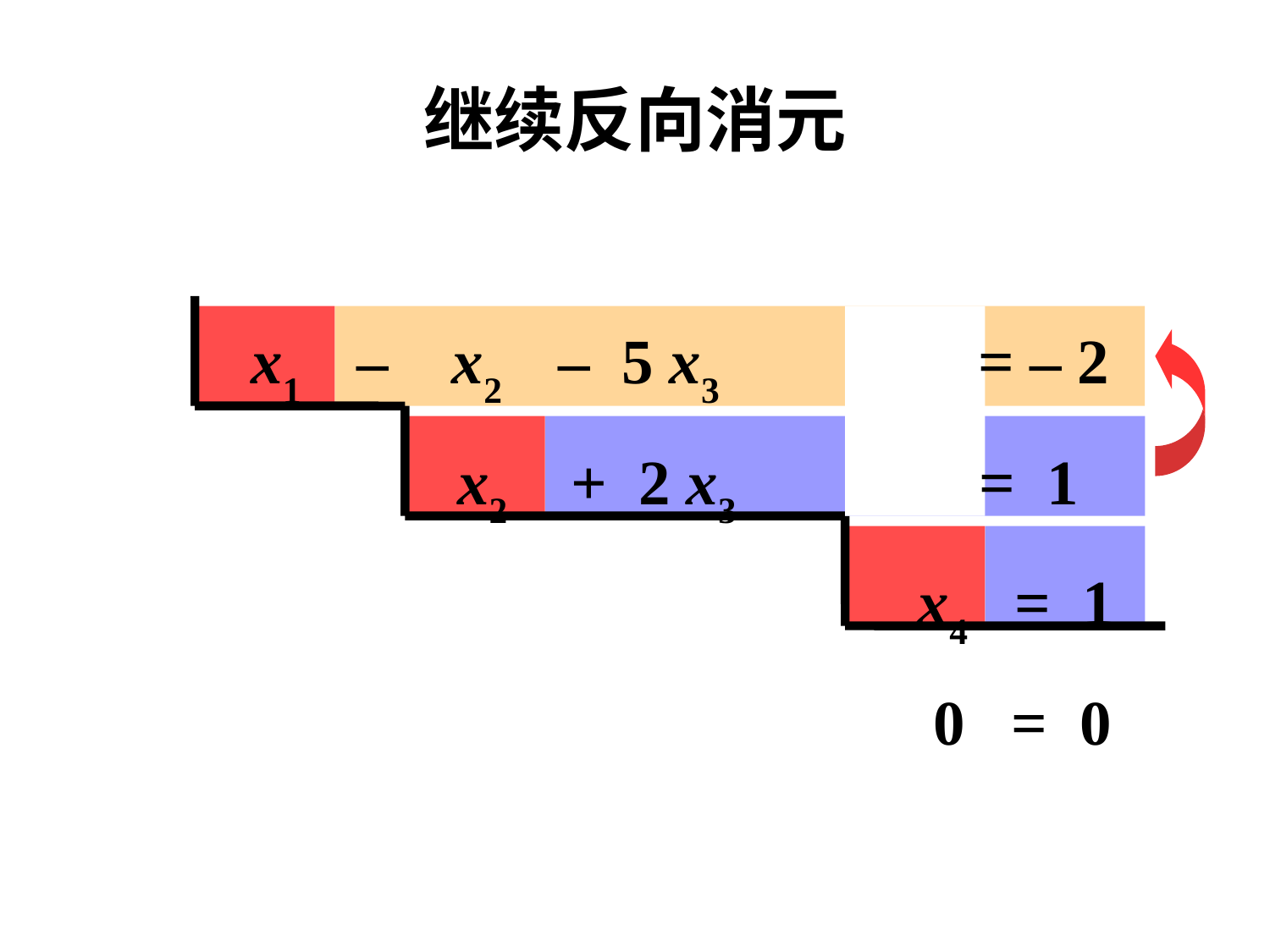

# 继续反向消元
           x1      –    x2      –  5 x3                    = – 2
                        x2    +  2 x3                          =  1
                                                     x4     =  1
                                                      0     =  0